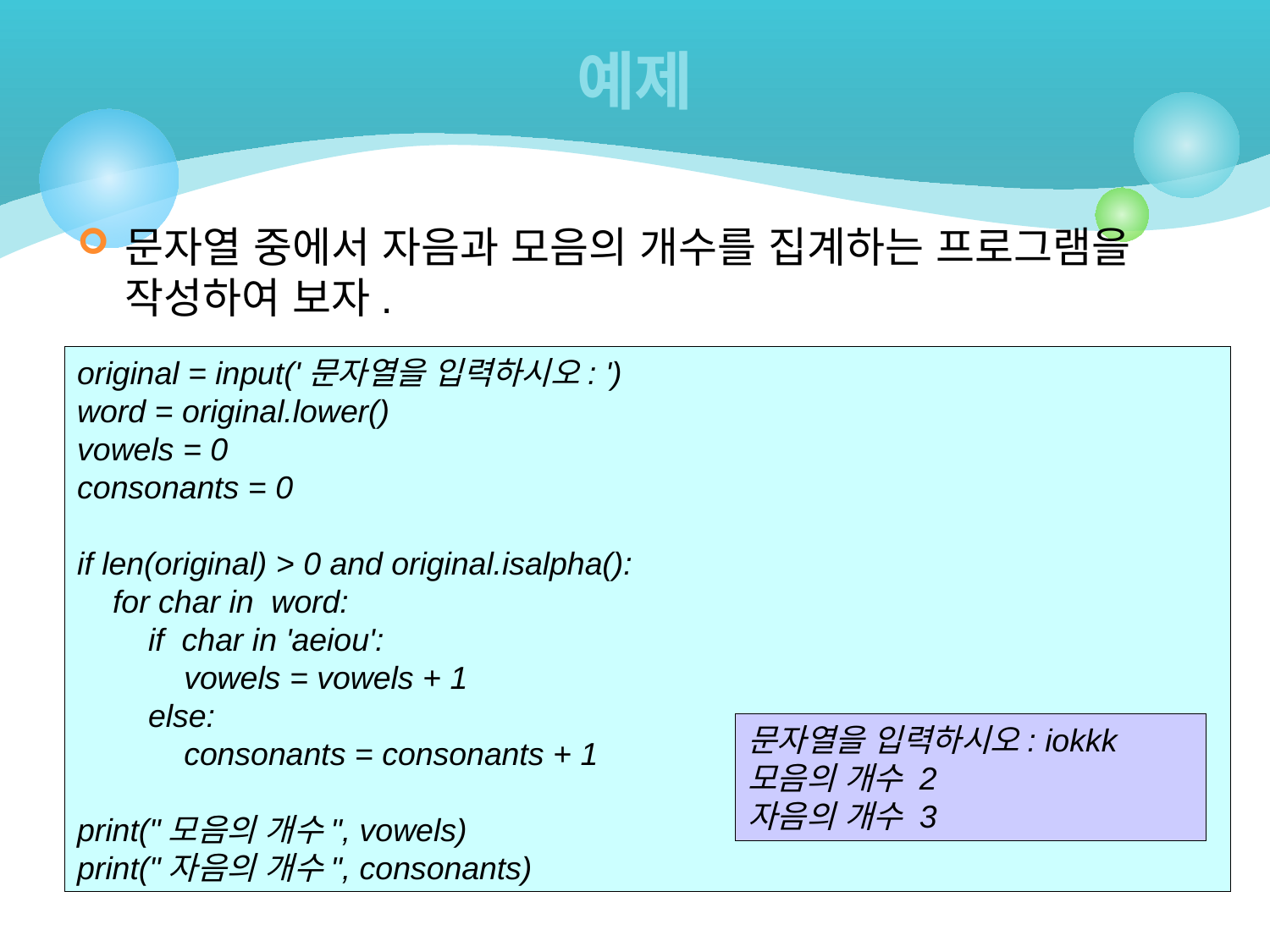

# 예제
문자열 중에서 자음과 모음의 개수를 집계하는 프로그램을 작성하여 보자.
original = input('문자열을 입력하시오: ')
word = original.lower()
vowels = 0
consonants = 0

if len(original) > 0 and original.isalpha():
    for char in  word:
        if  char in 'aeiou':
            vowels = vowels + 1
        else:
            consonants = consonants + 1

print("모음의 개수", vowels)
print("자음의 개수", consonants)
문자열을 입력하시오: iokkk
모음의 개수 2
자음의 개수 3